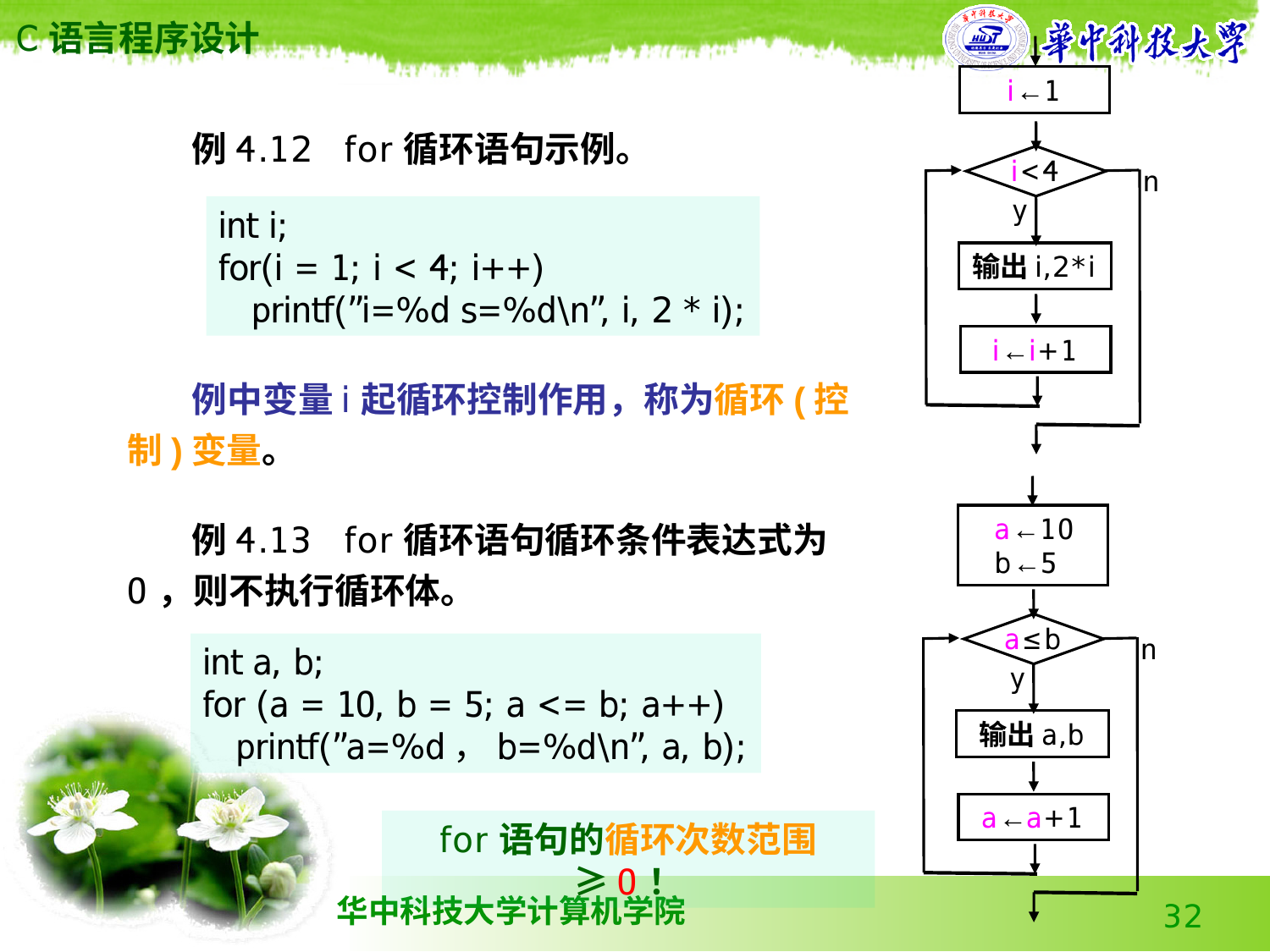

i←1

i<4
n

y

输出i,2*i

i←i+1

       例4.12   for循环语句示例。
int i;
for(i = 1; i < 4; i++)
   printf(”i=%d s=%d\n”, i, 2 * i);
       例中变量i起循环控制作用，称为循环(控制)变量。

   a←10
   b←5

a≤b
n

y

输出a,b

a←a+1

       例4.13   for循环语句循环条件表达式为0，则不执行循环体。
int a, b;
for (a = 10, b = 5; a <= b; a++)
   printf(”a=%d，b=%d\n”, a, b);
for语句的循环次数范围≥0！
32